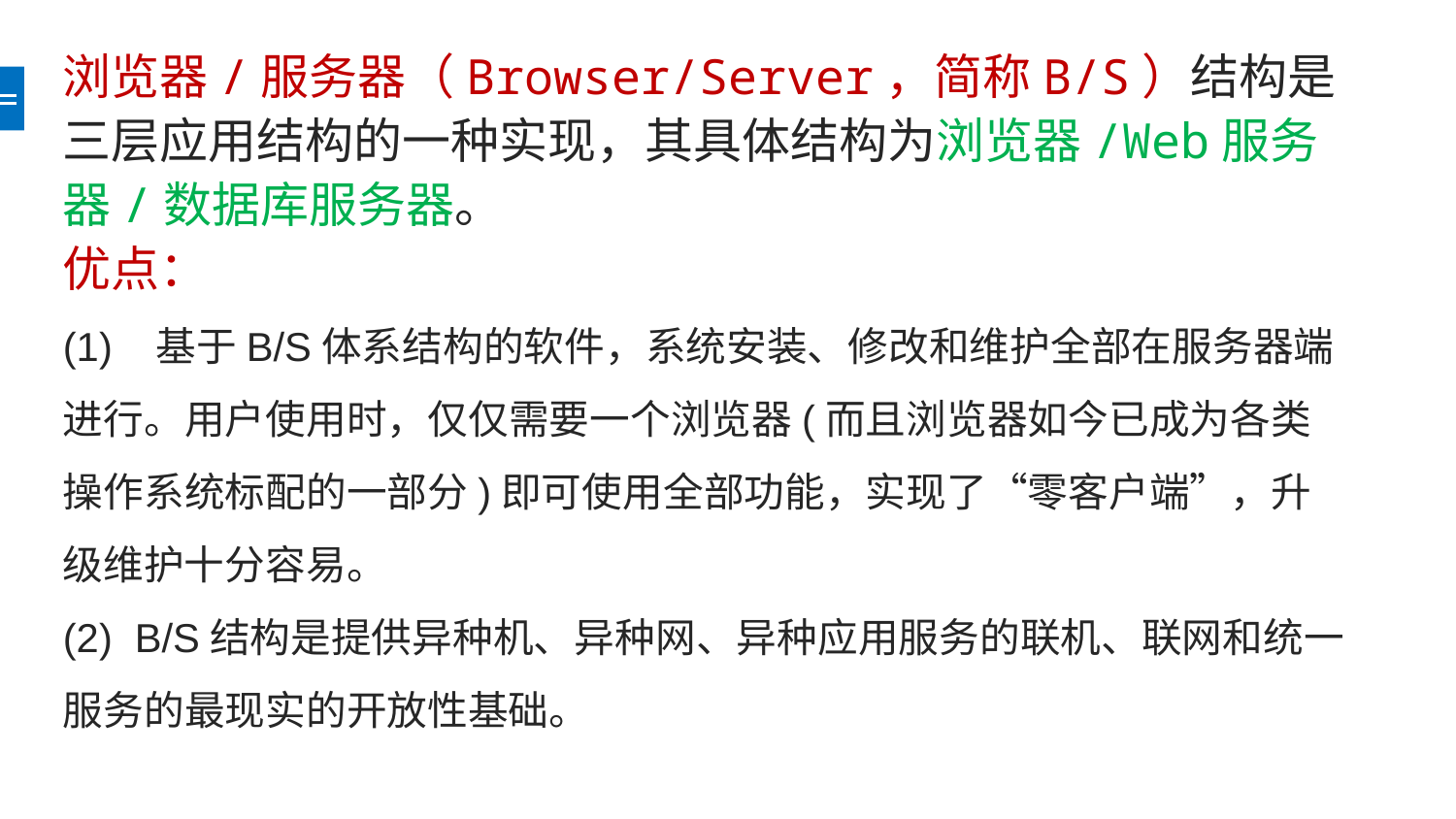

浏览器/服务器（Browser/Server，简称B/S）结构是三层应用结构的一种实现，其具体结构为浏览器/Web服务器/数据库服务器。
优点：
(1)   基于B/S体系结构的软件，系统安装、修改和维护全部在服务器端进行。用户使用时，仅仅需要一个浏览器(而且浏览器如今已成为各类操作系统标配的一部分)即可使用全部功能，实现了“零客户端”，升级维护十分容易。
(2)  B/S结构是提供异种机、异种网、异种应用服务的联机、联网和统一服务的最现实的开放性基础。